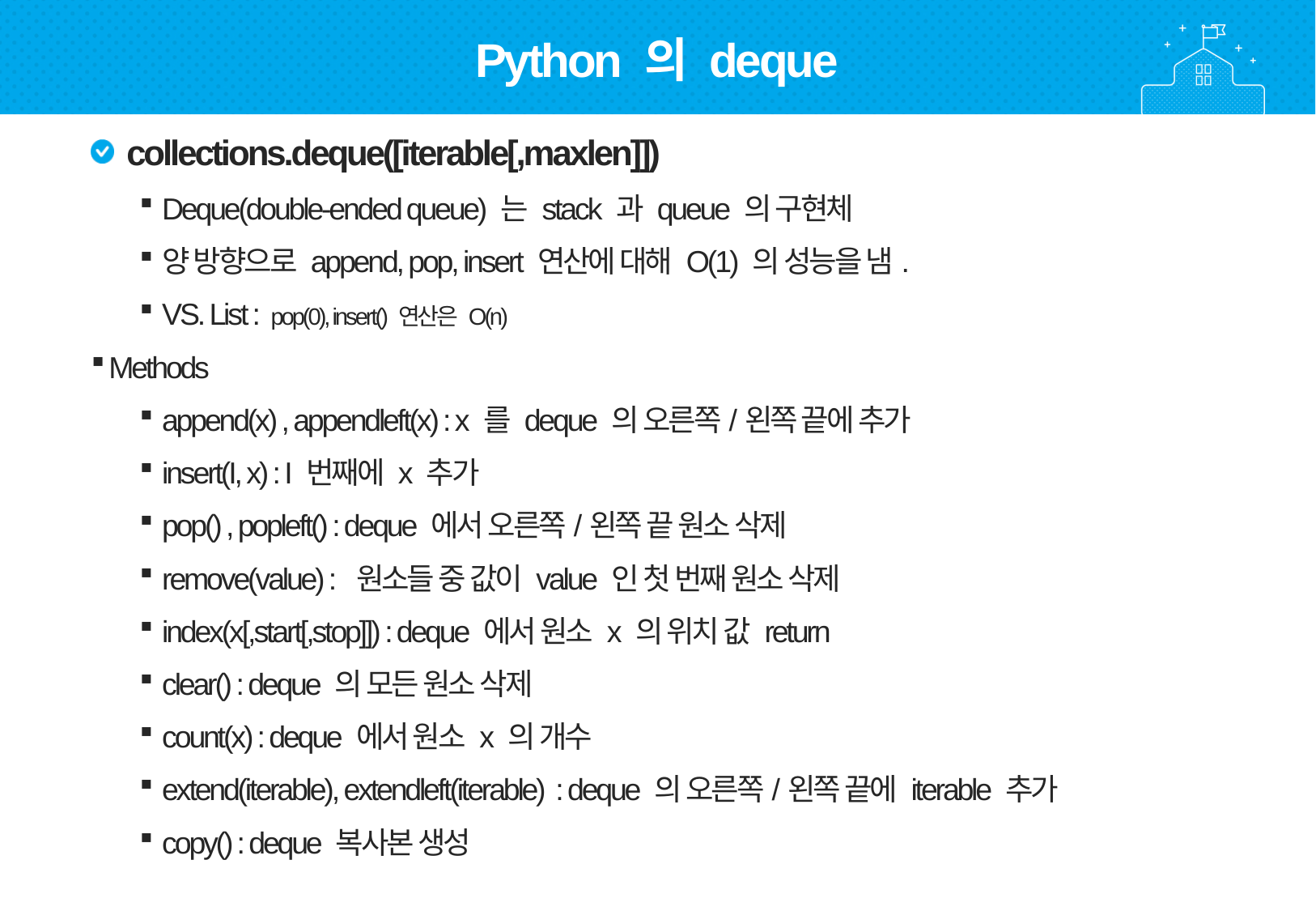

Python 의 deque
collections.deque([iterable[,maxlen]])
Deque(double-ended queue) 는 stack 과 queue 의 구현체
양 방향으로 append, pop, insert 연산에 대해 O(1) 의 성능을 냄.
VS. List :  pop(0), insert() 연산은 O(n)
Methods
append(x) , appendleft(x) : x 를 deque 의 오른쪽/왼쪽 끝에 추가
insert(I, x) : I 번째에 x 추가
pop() , popleft() : deque 에서 오른쪽/왼쪽 끝 원소 삭제
remove(value) :  원소들 중 값이 value 인 첫 번째 원소 삭제
index(x[,start[,stop]]) : deque 에서 원소 x 의 위치 값 return
clear() : deque 의 모든 원소 삭제
count(x) : deque 에서 원소 x 의 개수
extend(iterable), extendleft(iterable)  : deque 의 오른쪽/왼쪽 끝에 iterable 추가
copy() : deque 복사본 생성